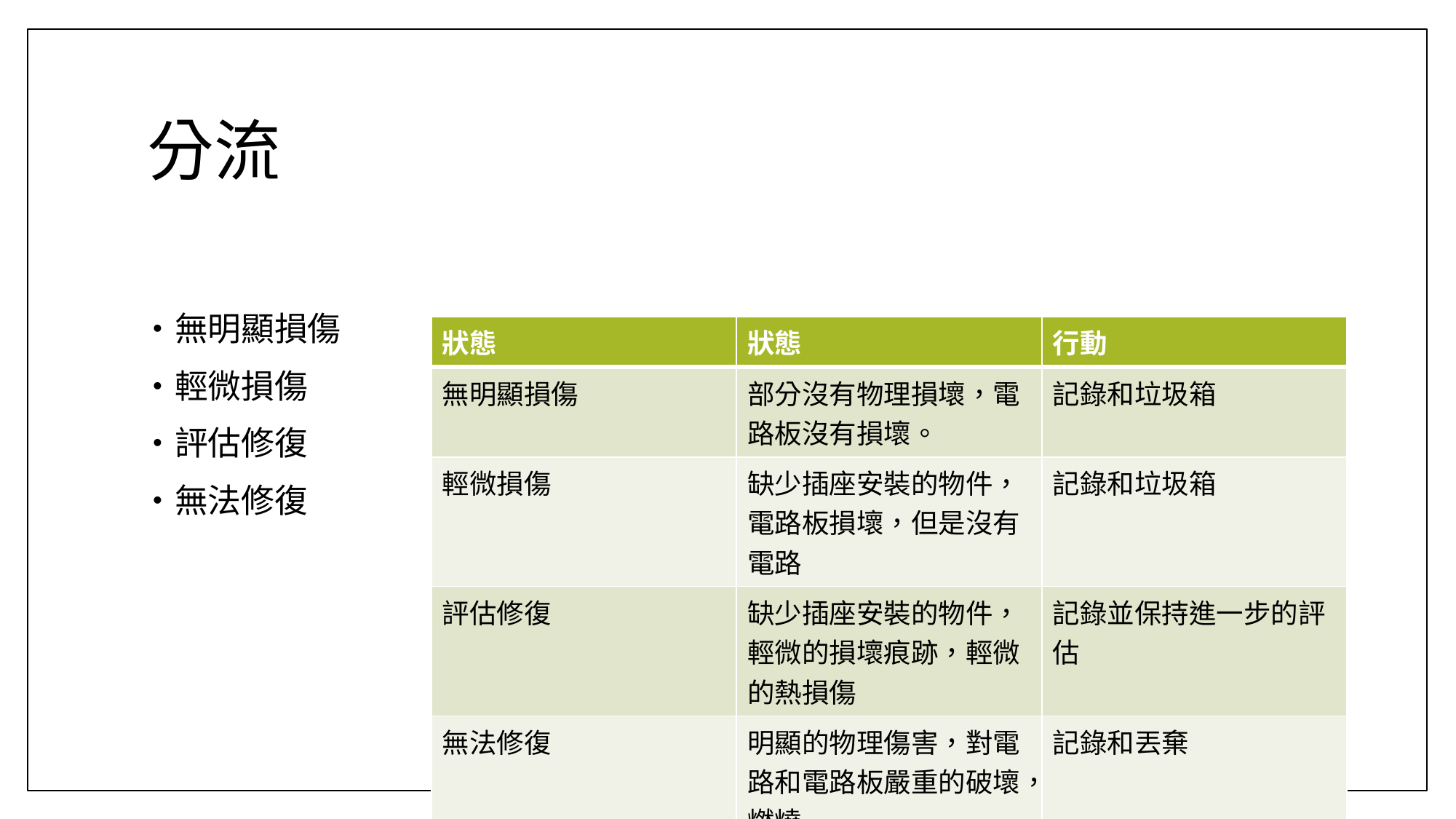

# 分流

無明顯損傷
輕微損傷
評估修復
無法修復
| 狀態 | 狀態 | 行動 |
| --- | --- | --- |
| 無明顯損傷 | 部分沒有物理損壞，電路板沒有損壞。 | 記錄和垃圾箱 |
| 輕微損傷 | 缺少插座安裝的物件，電路板損壞，但是沒有電路 | 記錄和垃圾箱 |
| 評估修復 | 缺少插座安裝的物件，輕微的損壞痕跡，輕微的熱損傷 | 記錄並保持進一步的評估 |
| 無法修復 | 明顯的物理傷害，對電路和電路板嚴重的破壞，燃燒 | 記錄和丟棄 |